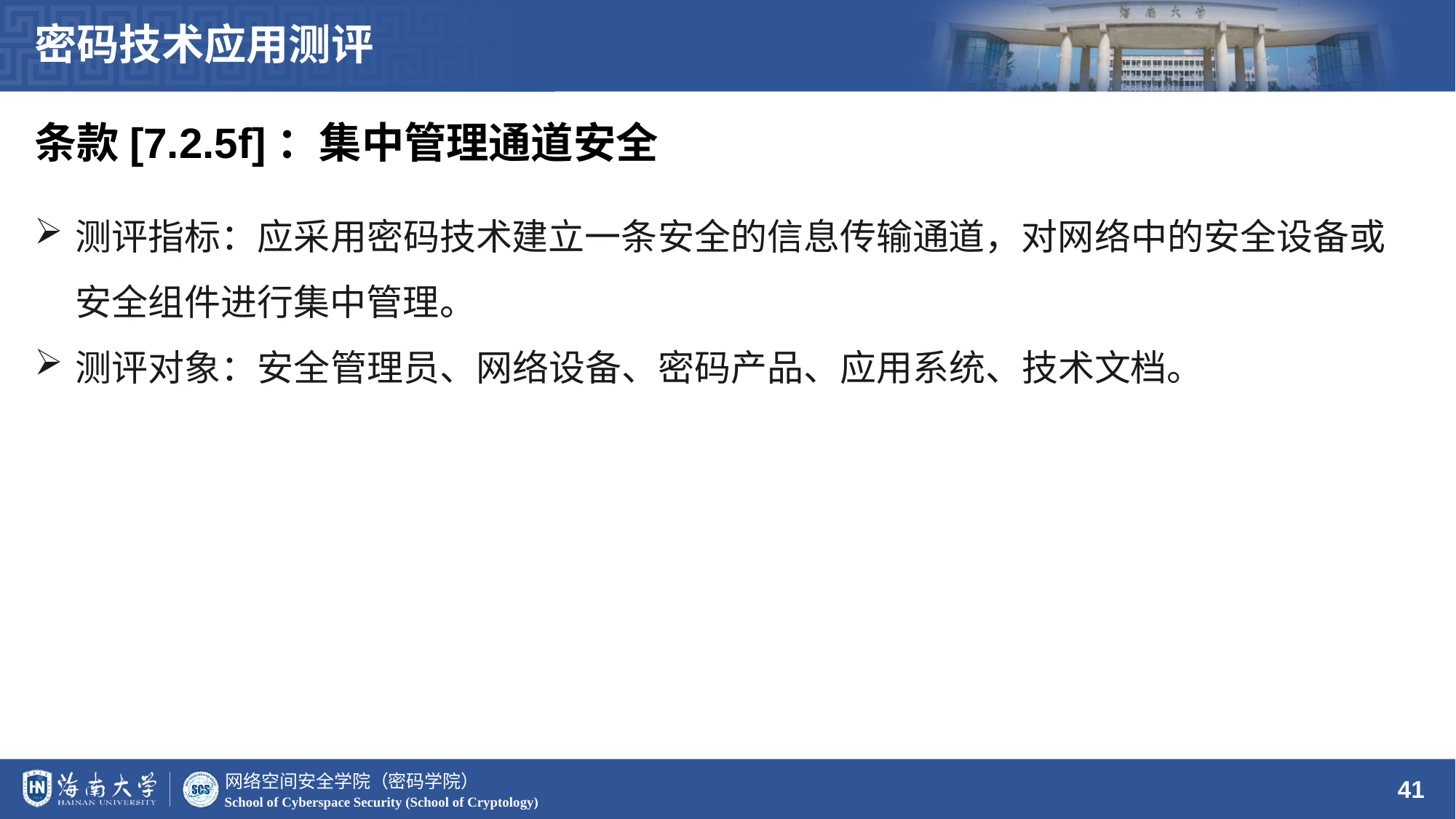

密码技术应用测评
条款[7.2.5f]：集中管理通道安全
测评指标：应采用密码技术建立一条安全的信息传输通道，对网络中的安全设备或安全组件进行集中管理。
测评对象：安全管理员、网络设备、密码产品、应用系统、技术文档。
41